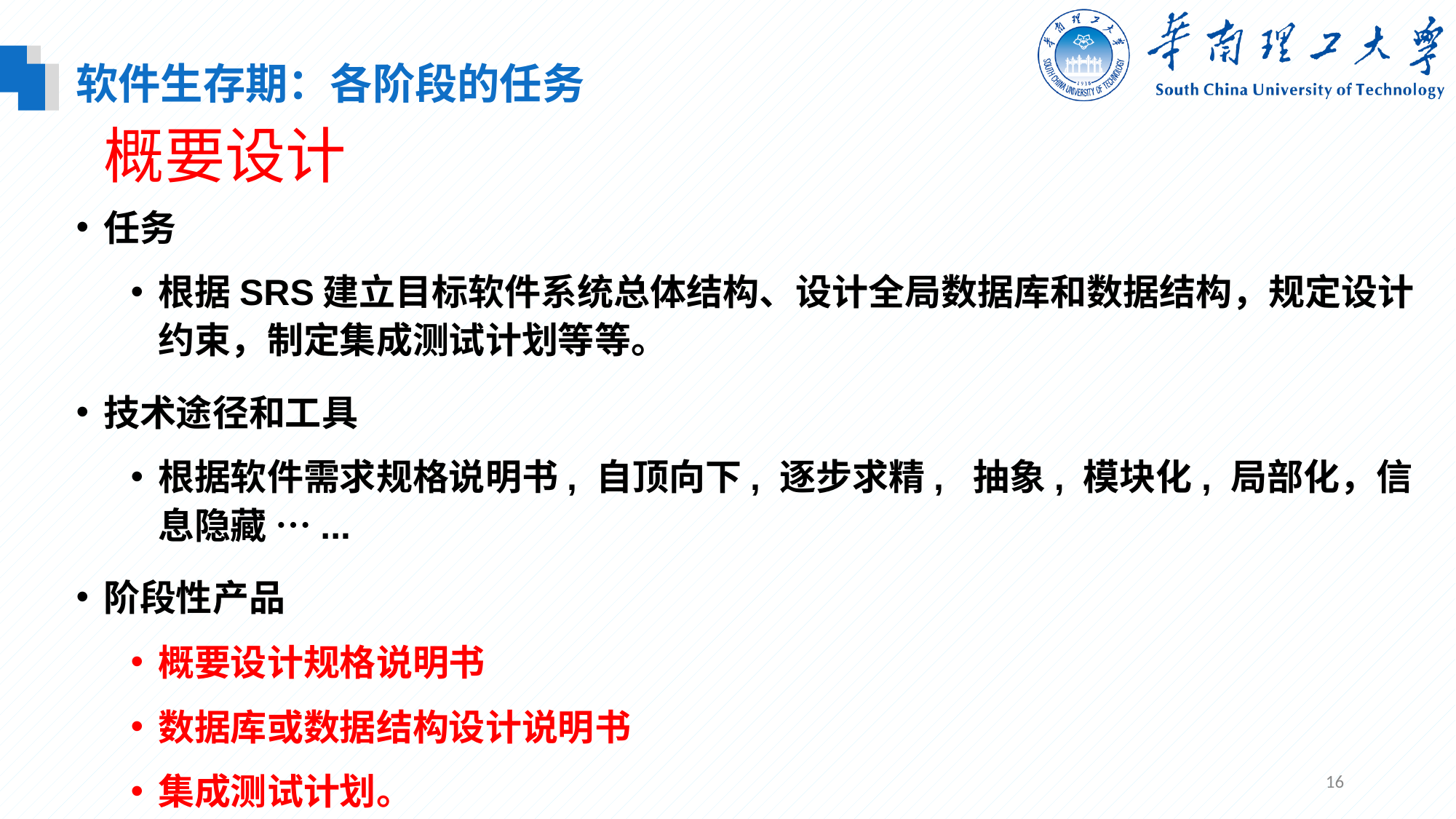

软件生存期：各阶段的任务
# 概要设计
任务
根据SRS建立目标软件系统总体结构、设计全局数据库和数据结构，规定设计约束，制定集成测试计划等等。
技术途径和工具
根据软件需求规格说明书, 自顶向下, 逐步求精,  抽象, 模块化, 局部化，信息隐藏 …...
阶段性产品
概要设计规格说明书
数据库或数据结构设计说明书
集成测试计划。
16